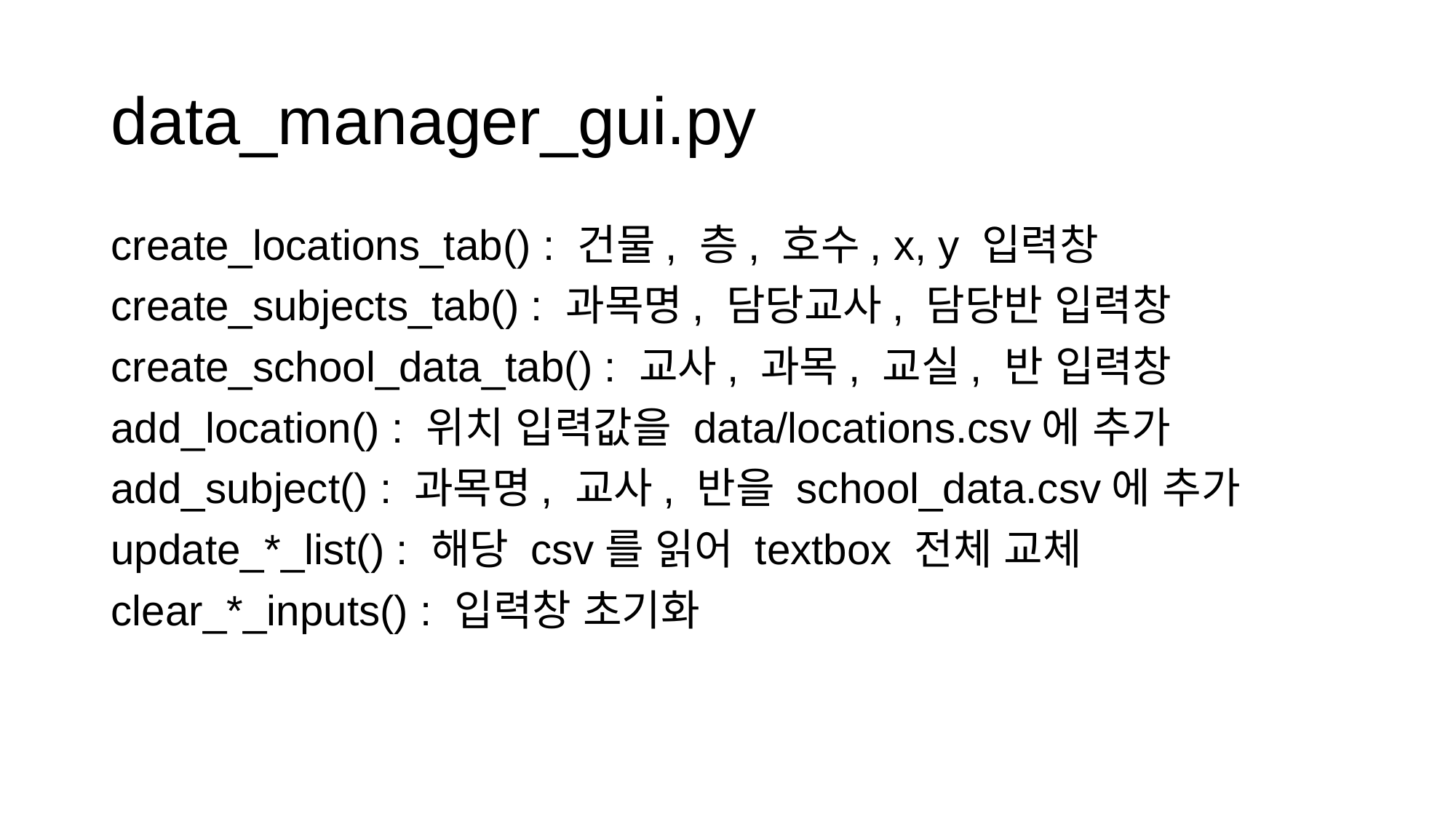

# data_manager_gui.py
create_locations_tab() : 건물, 층, 호수, x, y 입력창
create_subjects_tab() : 과목명, 담당교사, 담당반 입력창
create_school_data_tab() : 교사, 과목, 교실, 반 입력창
add_location() : 위치 입력값을 data/locations.csv에 추가
add_subject() : 과목명, 교사, 반을 school_data.csv에 추가
update_*_list() : 해당 csv를 읽어 textbox 전체 교체
clear_*_inputs() : 입력창 초기화